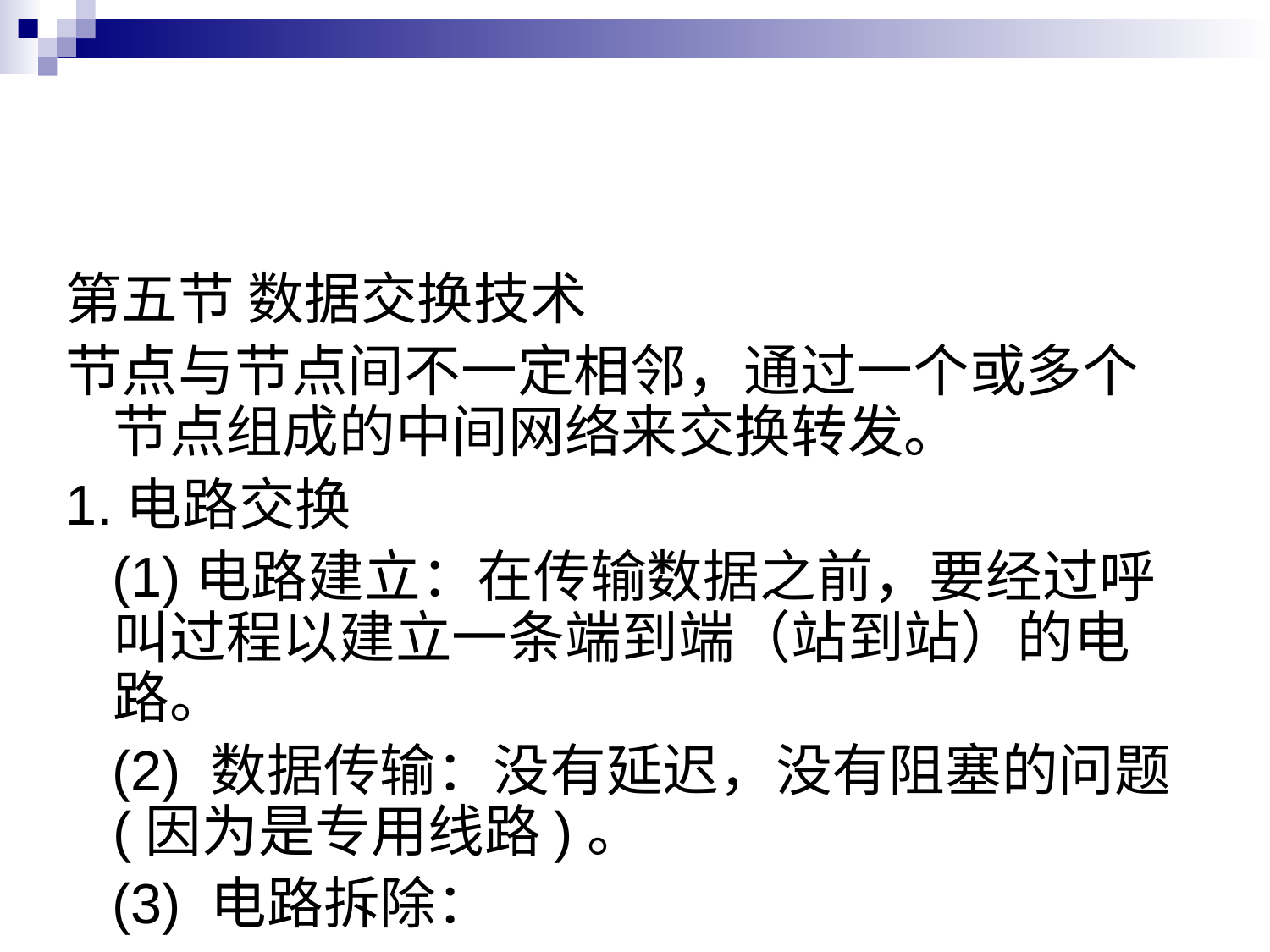

#
第五节 数据交换技术
节点与节点间不一定相邻，通过一个或多个节点组成的中间网络来交换转发。
1.电路交换
   (1)电路建立：在传输数据之前，要经过呼叫过程以建立一条端到端（站到站）的电路。
   (2) 数据传输：没有延迟，没有阻塞的问题(因为是专用线路)。
   (3) 电路拆除：